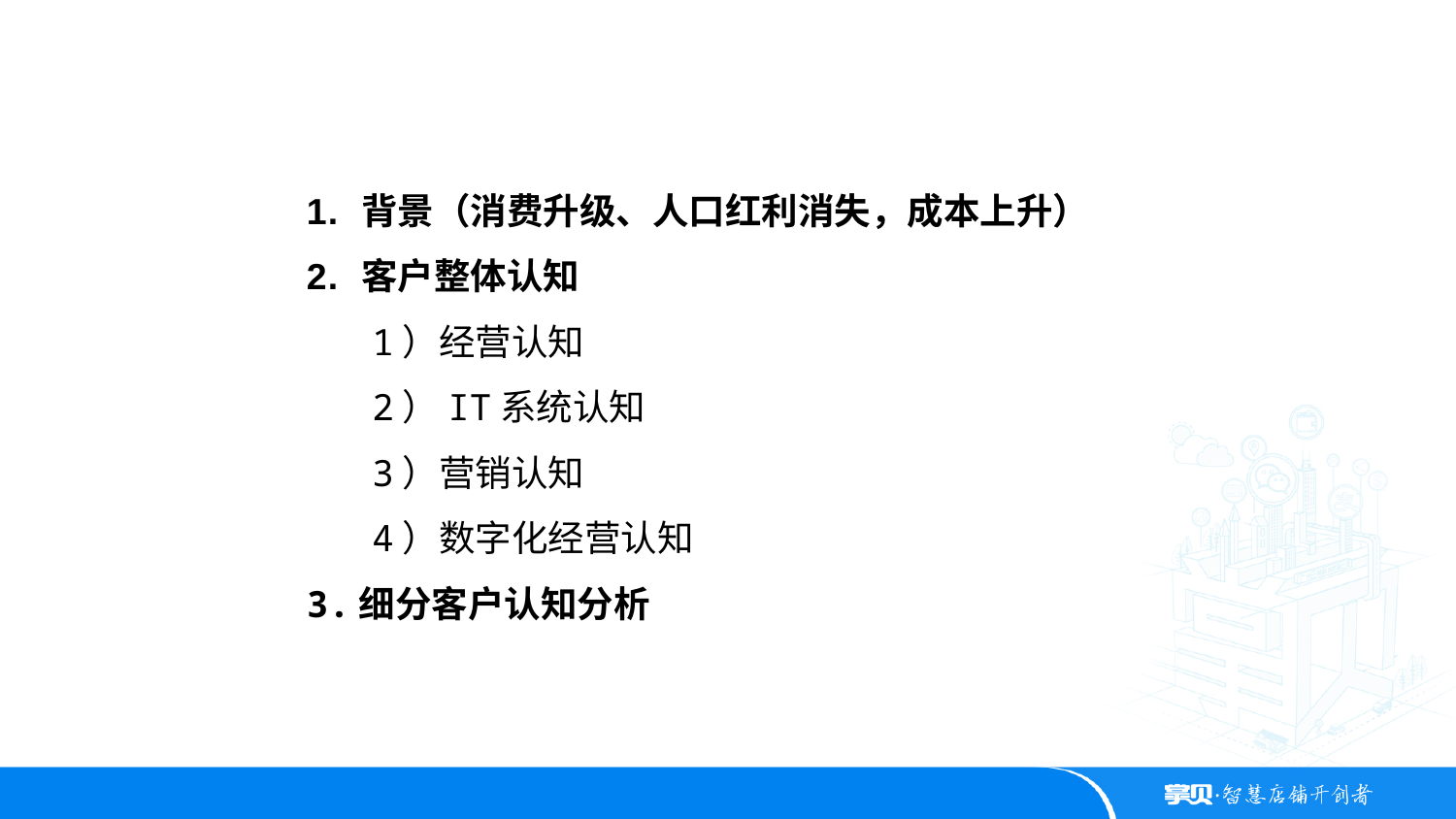

背景（消费升级、人口红利消失，成本上升）
客户整体认知
   1）经营认知
   2）IT系统认知
   3）营销认知
   4）数字化经营认知
3.细分客户认知分析